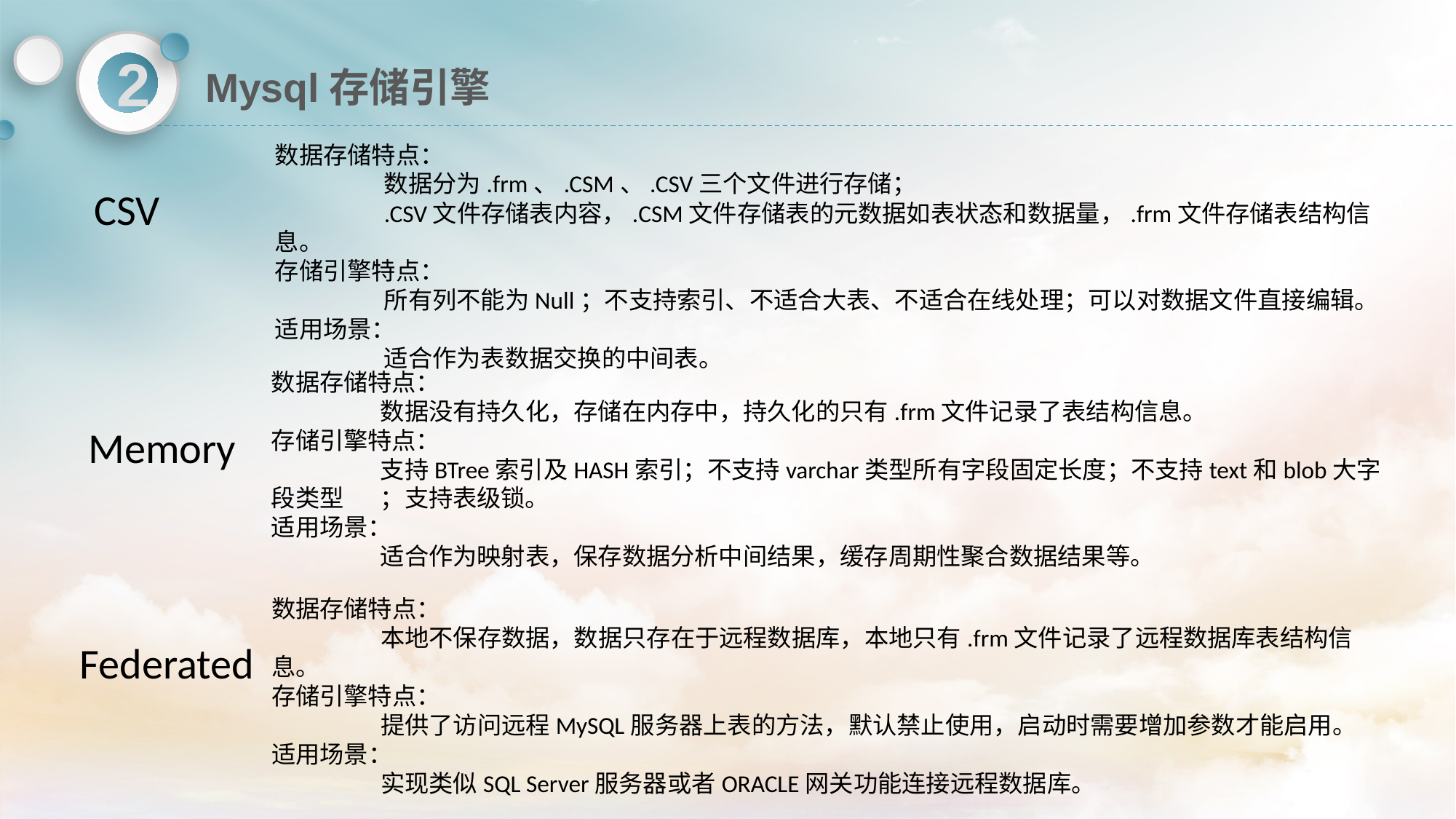

# Mysql存储引擎
2
数据存储特点：
	数据分为.frm、.CSM、.CSV三个文件进行存储；
	.CSV文件存储表内容，.CSM文件存储表的元数据如表状态和数据量，.frm文件存储表结构信息。
存储引擎特点：
	所有列不能为Null；不支持索引、不适合大表、不适合在线处理；可以对数据文件直接编辑。
适用场景：
	适合作为表数据交换的中间表。
CSV
数据存储特点：
	数据没有持久化，存储在内存中，持久化的只有.frm文件记录了表结构信息。
存储引擎特点：
	支持BTree索引及HASH索引；不支持varchar类型所有字段固定长度；不支持text和blob大字段类型	；支持表级锁。
适用场景：
	适合作为映射表，保存数据分析中间结果，缓存周期性聚合数据结果等。
Memory
数据存储特点：
	本地不保存数据，数据只存在于远程数据库，本地只有.frm文件记录了远程数据库表结构信息。
存储引擎特点：
	提供了访问远程MySQL服务器上表的方法，默认禁止使用，启动时需要增加参数才能启用。
适用场景：
	实现类似SQL Server服务器或者ORACLE网关功能连接远程数据库。
Federated